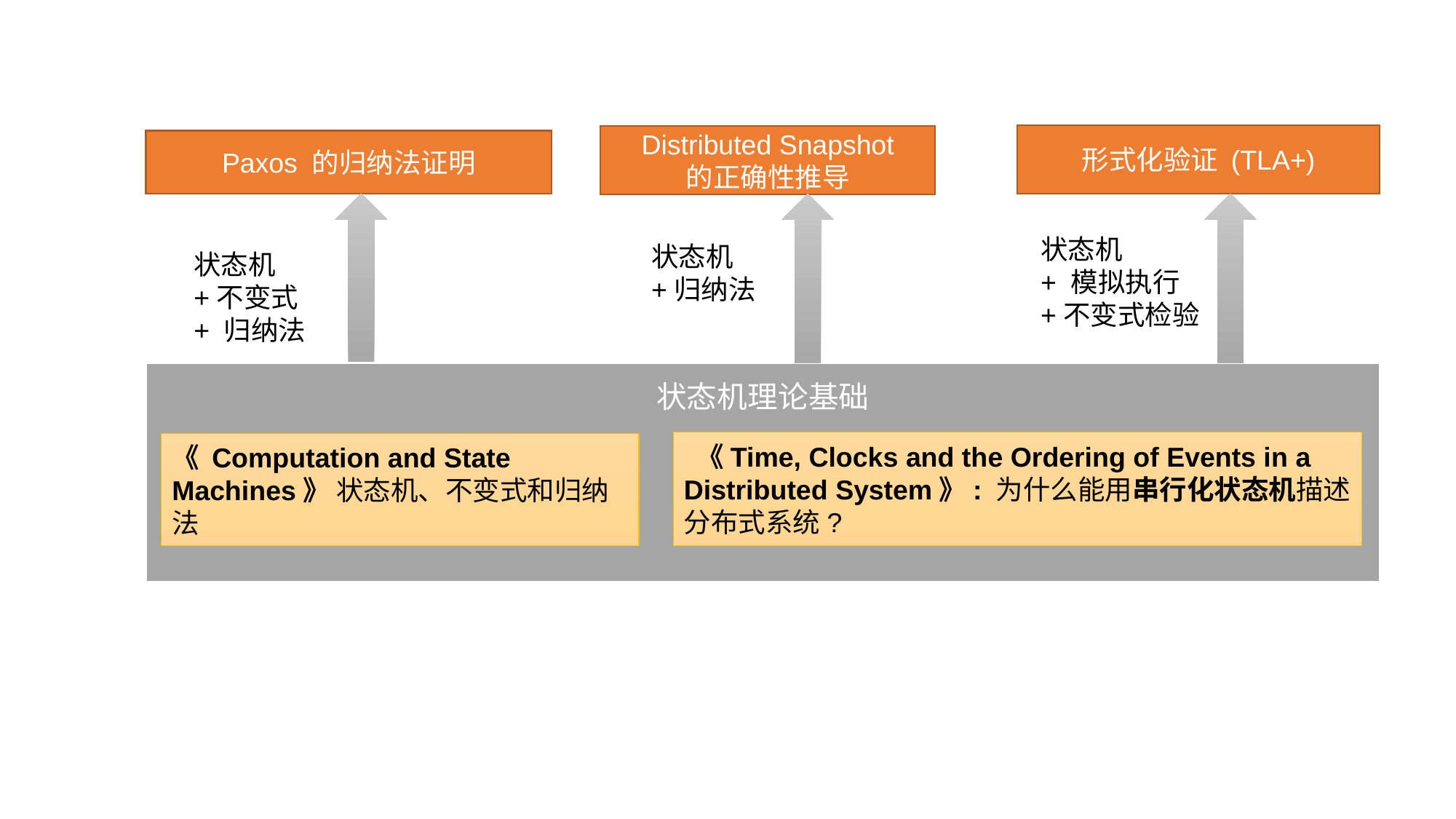

形式化验证 (TLA+)
Distributed Snapshot
的正确性推导
Paxos 的归纳法证明

状态机
+ 模拟执行
+不变式检验
状态机
+归纳法
状态机
+不变式
+ 归纳法
状态机理论基础

 《Time, Clocks and the Ordering of Events in a Distributed System》: 为什么能用串行化状态机描述分布式系统?
《 Computation and State Machines》 状态机、不变式和归纳法